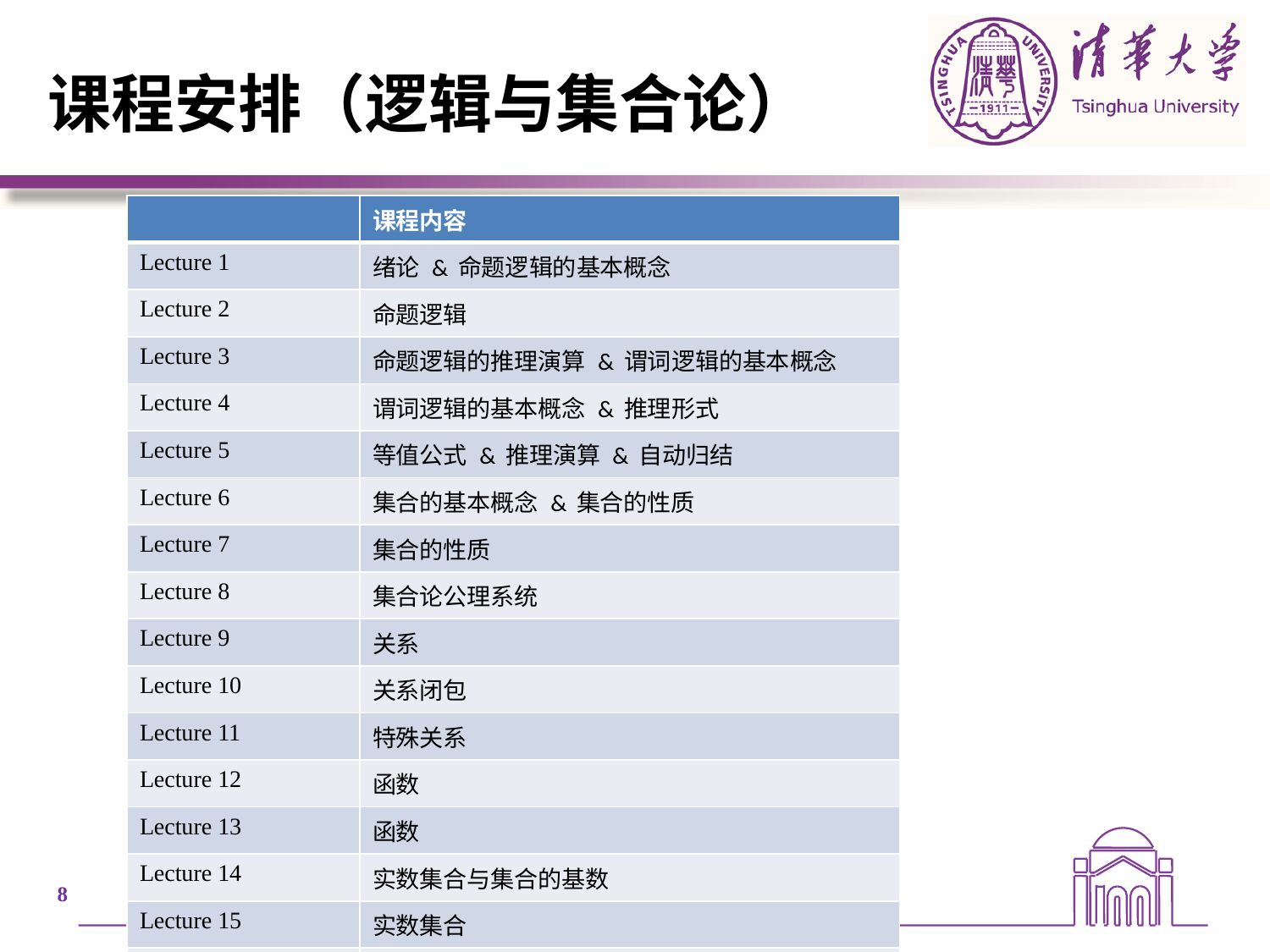

# 课程安排（逻辑与集合论）
|  | 课程内容 |
| --- | --- |
| Lecture 1 | 绪论 & 命题逻辑的基本概念 |
| Lecture 2 | 命题逻辑 |
| Lecture 3 | 命题逻辑的推理演算 & 谓词逻辑的基本概念 |
| Lecture 4 | 谓词逻辑的基本概念 & 推理形式 |
| Lecture 5 | 等值公式 & 推理演算 & 自动归结 |
| Lecture 6 | 集合的基本概念 & 集合的性质 |
| Lecture 7 | 集合的性质 |
| Lecture 8 | 集合论公理系统 |
| Lecture 9 | 关系 |
| Lecture 10 | 关系闭包 |
| Lecture 11 | 特殊关系 |
| Lecture 12 | 函数 |
| Lecture 13 | 函数 |
| Lecture 14 | 实数集合与集合的基数 |
| Lecture 15 | 实数集合 |
| Lecture 16 | 答疑 |